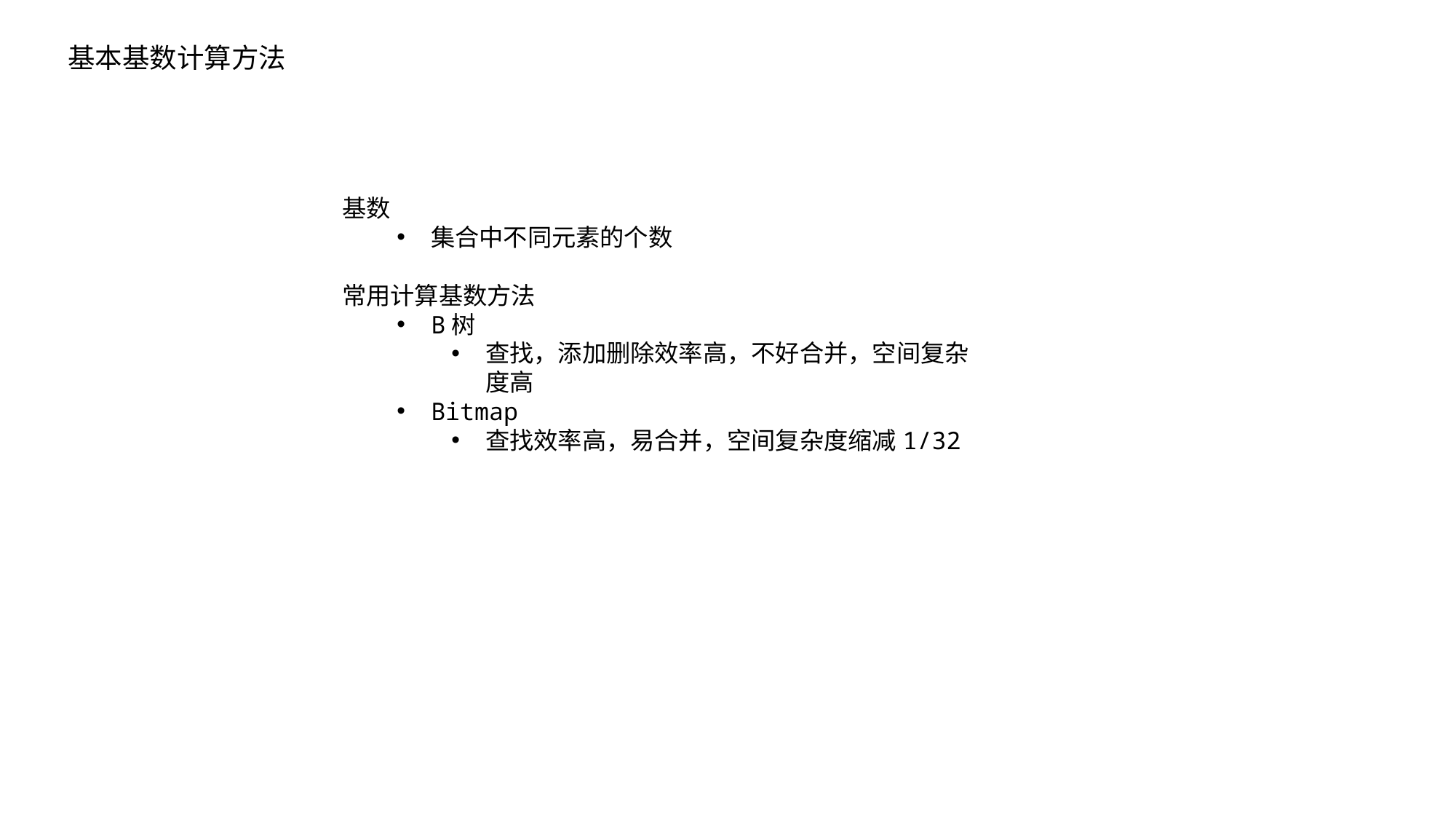

基本基数计算方法

基数
集合中不同元素的个数

常用计算基数方法
B树
查找，添加删除效率高，不好合并，空间复杂度高
Bitmap
查找效率高，易合并，空间复杂度缩减1/32